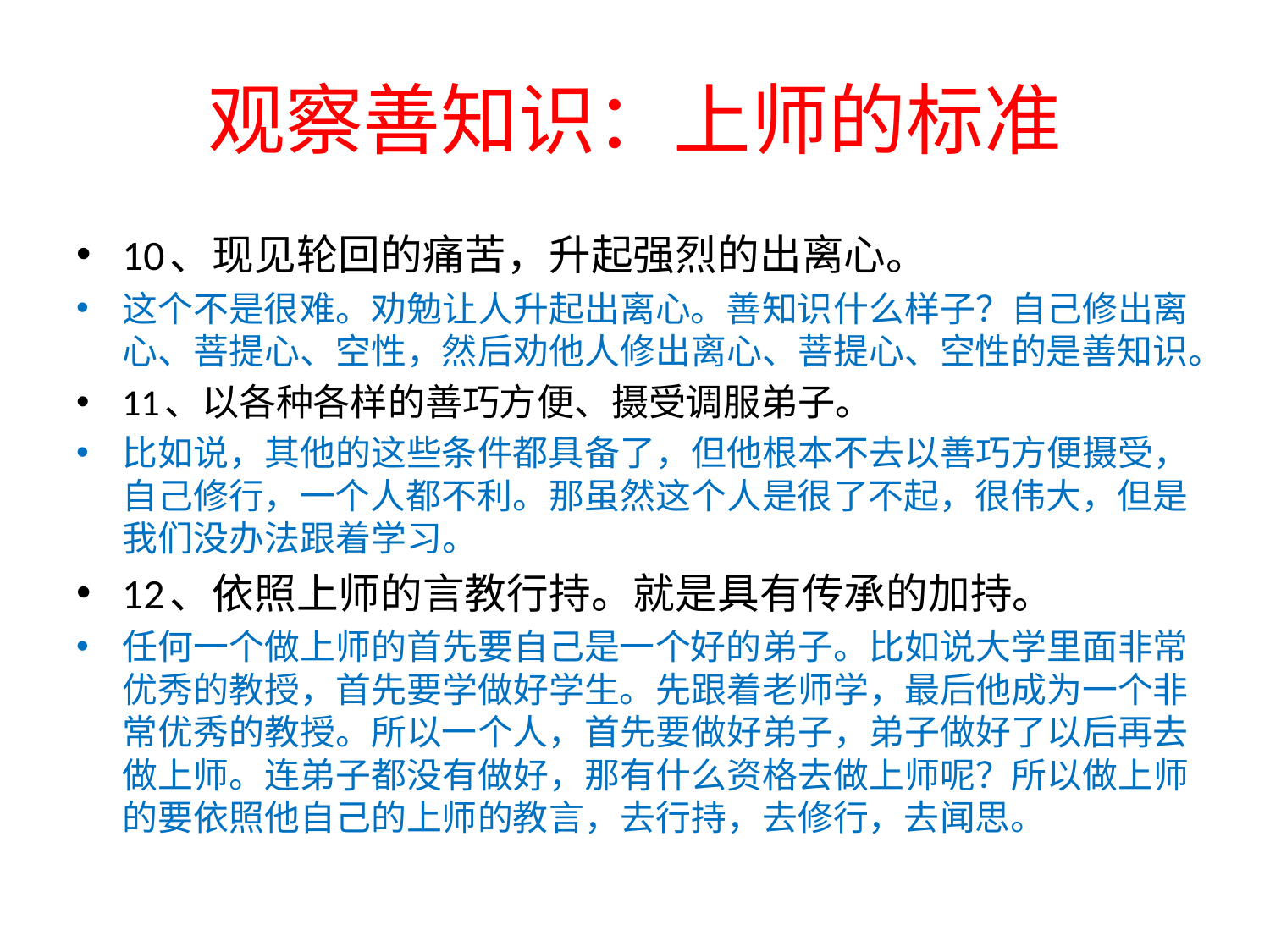

# 观察善知识：上师的标准
10、现见轮回的痛苦，升起强烈的出离心。
这个不是很难。劝勉让人升起出离心。善知识什么样子？自己修出离心、菩提心、空性，然后劝他人修出离心、菩提心、空性的是善知识。
11、以各种各样的善巧方便、摄受调服弟子。
比如说，其他的这些条件都具备了，但他根本不去以善巧方便摄受，自己修行，一个人都不利。那虽然这个人是很了不起，很伟大，但是我们没办法跟着学习。
12、依照上师的言教行持。就是具有传承的加持。
任何一个做上师的首先要自己是一个好的弟子。比如说大学里面非常优秀的教授，首先要学做好学生。先跟着老师学，最后他成为一个非常优秀的教授。所以一个人，首先要做好弟子，弟子做好了以后再去做上师。连弟子都没有做好，那有什么资格去做上师呢？所以做上师的要依照他自己的上师的教言，去行持，去修行，去闻思。